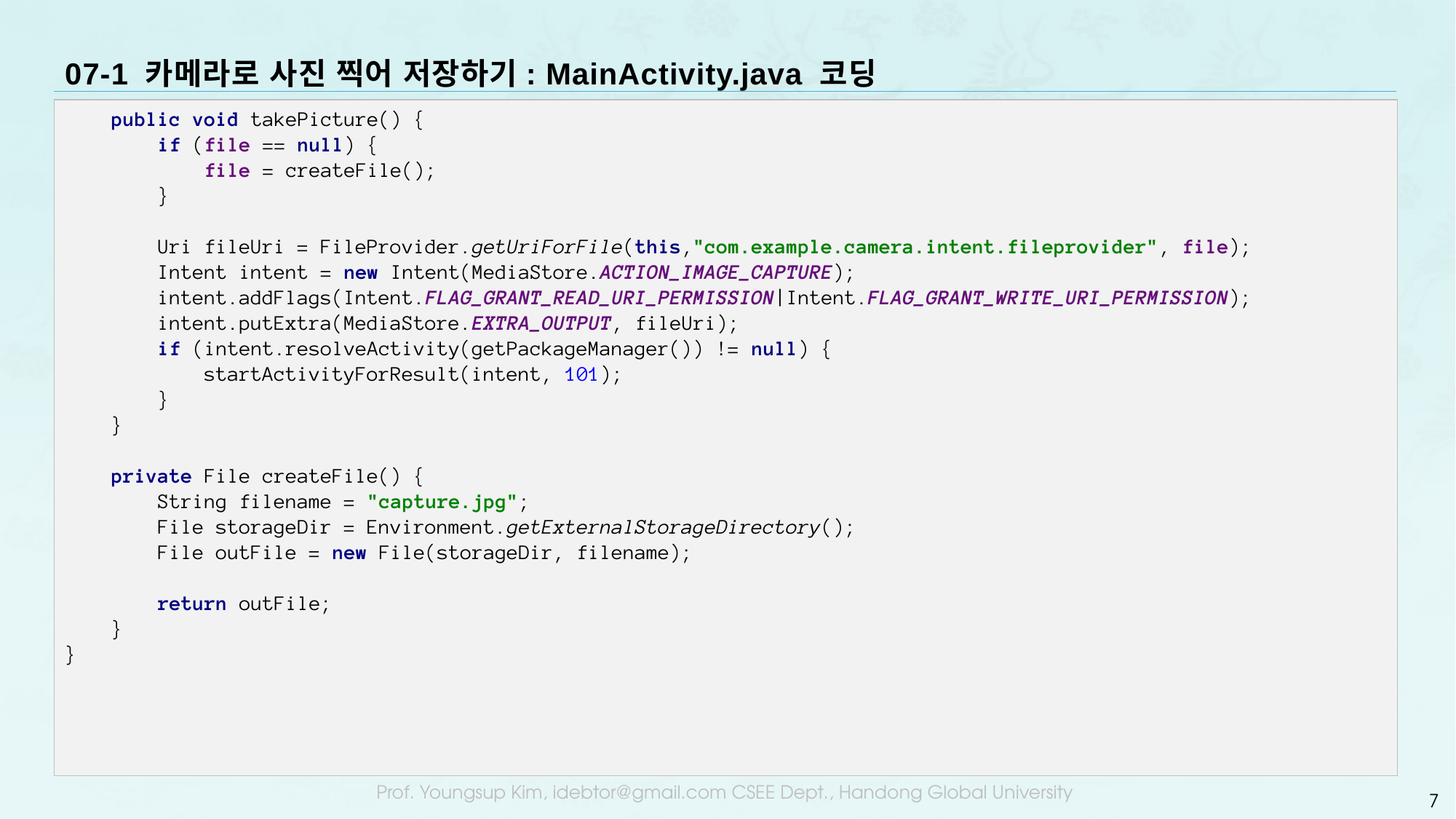

# 07-1 카메라로 사진 찍어 저장하기: MainActivity.java 코딩
    public void takePicture() {
        if (file == null) {
            file = createFile();
        }
        Uri fileUri = FileProvider.getUriForFile(this,"com.example.camera.intent.fileprovider", file);
        Intent intent = new Intent(MediaStore.ACTION_IMAGE_CAPTURE);
        intent.addFlags(Intent.FLAG_GRANT_READ_URI_PERMISSION|Intent.FLAG_GRANT_WRITE_URI_PERMISSION);
        intent.putExtra(MediaStore.EXTRA_OUTPUT, fileUri);
        if (intent.resolveActivity(getPackageManager()) != null) {
            startActivityForResult(intent, 101);
        }
    }
    private File createFile() {
        String filename = "capture.jpg";
        File storageDir = Environment.getExternalStorageDirectory();
        File outFile = new File(storageDir, filename);
        return outFile;
    }
}
7